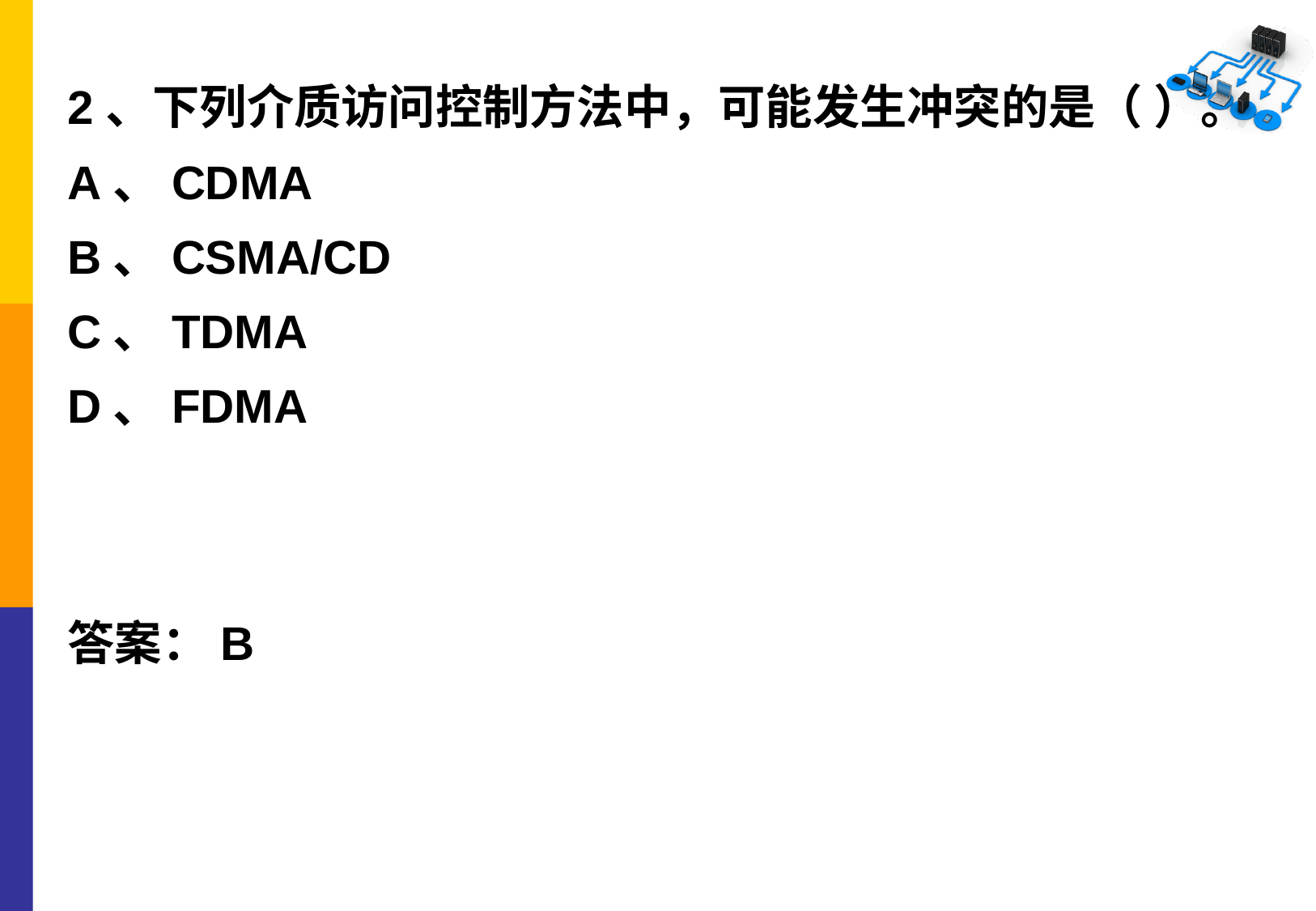

2、下列介质访问控制方法中，可能发生冲突的是（ ）。
A、CDMA
B、CSMA/CD
C、TDMA
D、FDMA
答案：B